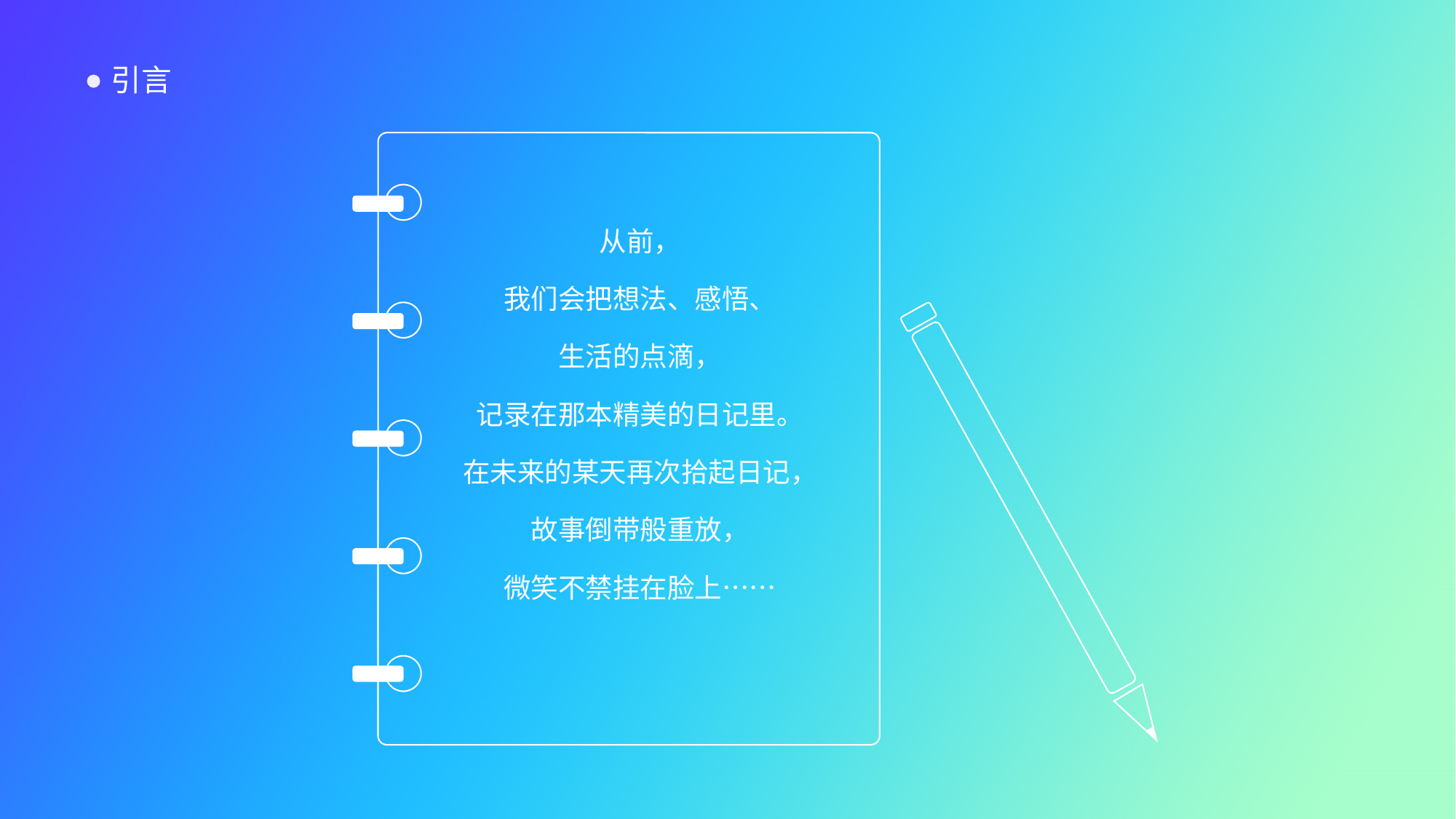

# 引言

从前，
我们会把想法、感悟、
生活的点滴，
记录在那本精美的日记里。
在未来的某天再次拾起日记，
故事倒带般重放，
微笑不禁挂在脸上……